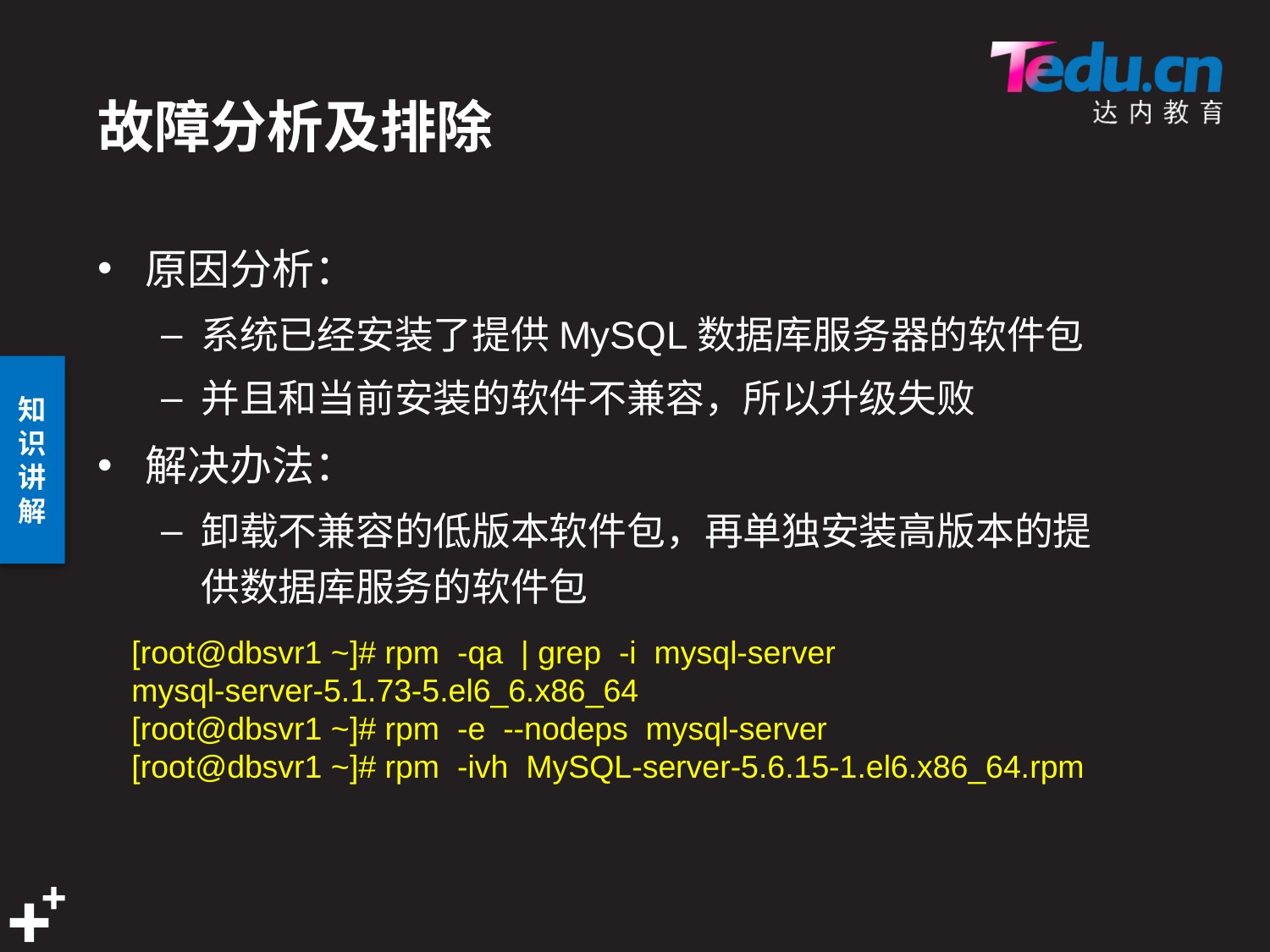

# 故障分析及排除
原因分析：
系统已经安装了提供MySQL数据库服务器的软件包
并且和当前安装的软件不兼容，所以升级失败
解决办法：
卸载不兼容的低版本软件包，再单独安装高版本的提供数据库服务的软件包
[root@dbsvr1 ~]# rpm  -qa  | grep  -i  mysql-server
mysql-server-5.1.73-5.el6_6.x86_64
[root@dbsvr1 ~]# rpm  -e  --nodeps  mysql-server
[root@dbsvr1 ~]# rpm  -ivh  MySQL-server-5.6.15-1.el6.x86_64.rpm